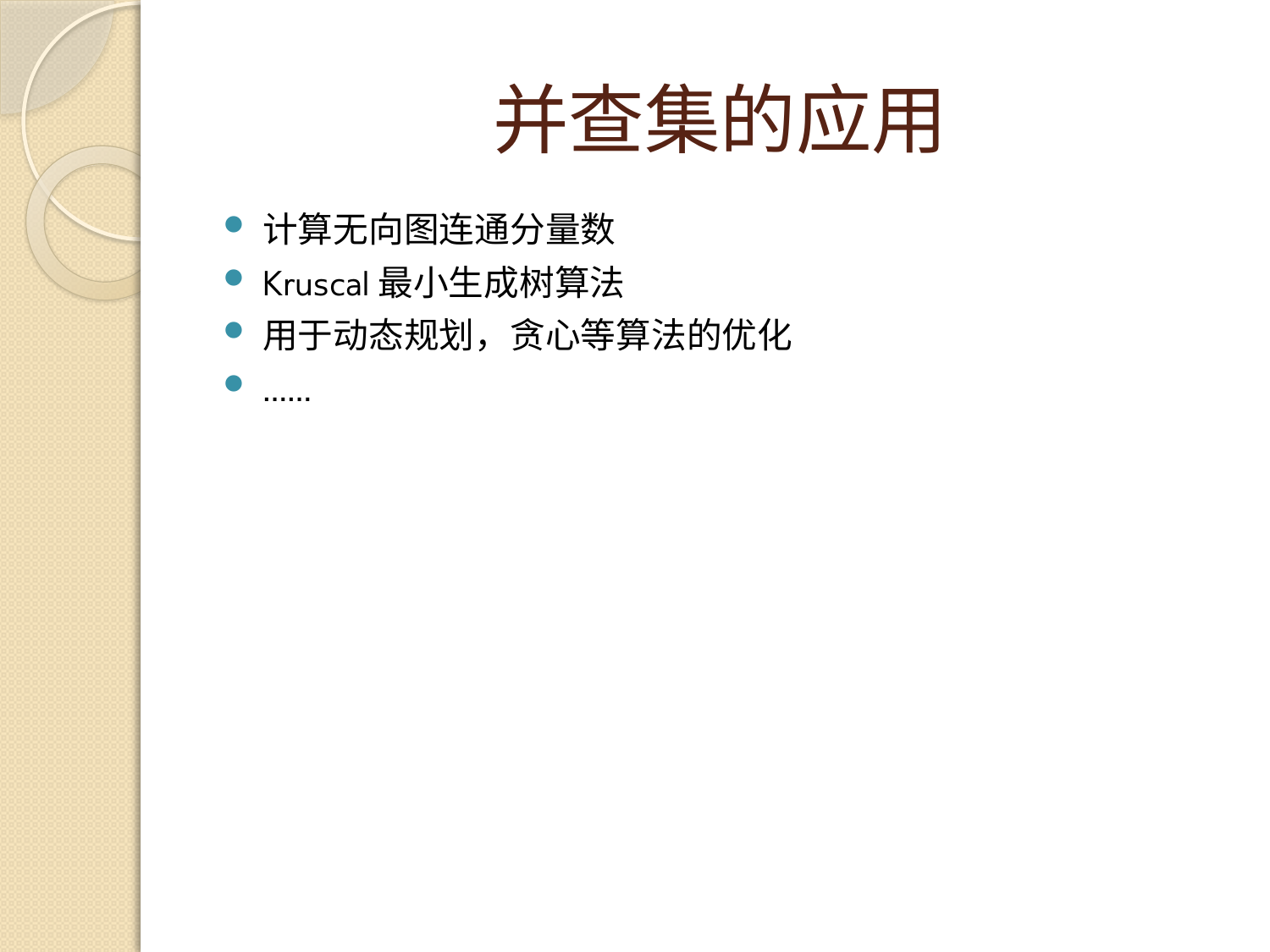

# 并查集的应用
计算无向图连通分量数
Kruscal最小生成树算法
用于动态规划，贪心等算法的优化
……